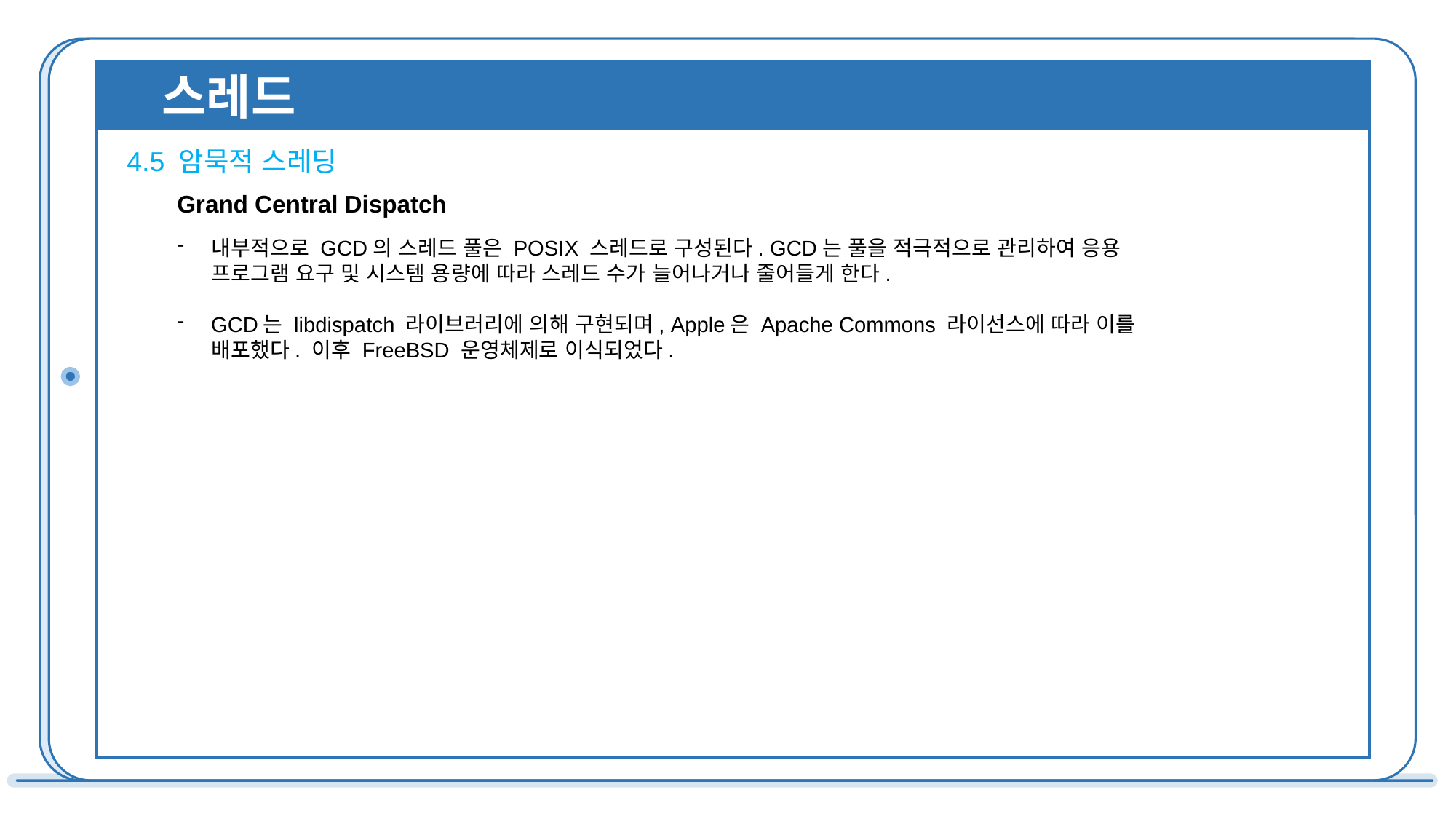

스레드

4.5 암묵적 스레딩
Grand Central Dispatch
내부적으로 GCD의 스레드 풀은 POSIX 스레드로 구성된다. GCD는 풀을 적극적으로 관리하여 응용 프로그램 요구 및 시스템 용량에 따라 스레드 수가 늘어나거나 줄어들게 한다.

GCD는 libdispatch 라이브러리에 의해 구현되며, Apple은 Apache Commons 라이선스에 따라 이를 배포했다. 이후 FreeBSD 운영체제로 이식되었다.